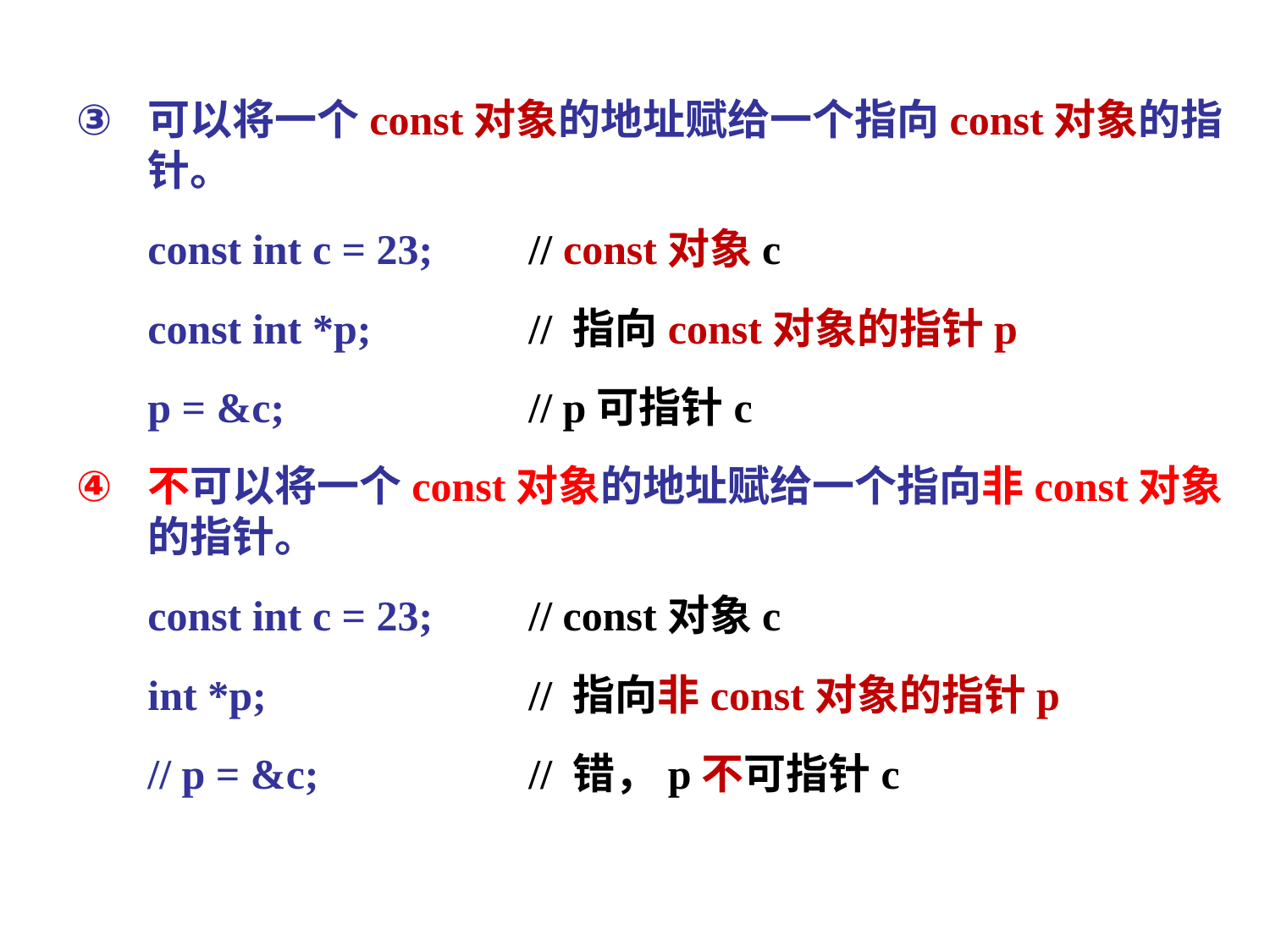

可以将一个const对象的地址赋给一个指向const对象的指针。
	const int c = 23;	// const对象c
	const int *p;		// 指向const对象的指针p
	p = &c;		// p可指针c
不可以将一个const对象的地址赋给一个指向非const对象的指针。
	const int c = 23;	// const对象c
	int *p;			// 指向非const对象的指针p
	// p = &c;		// 错，p不可指针c